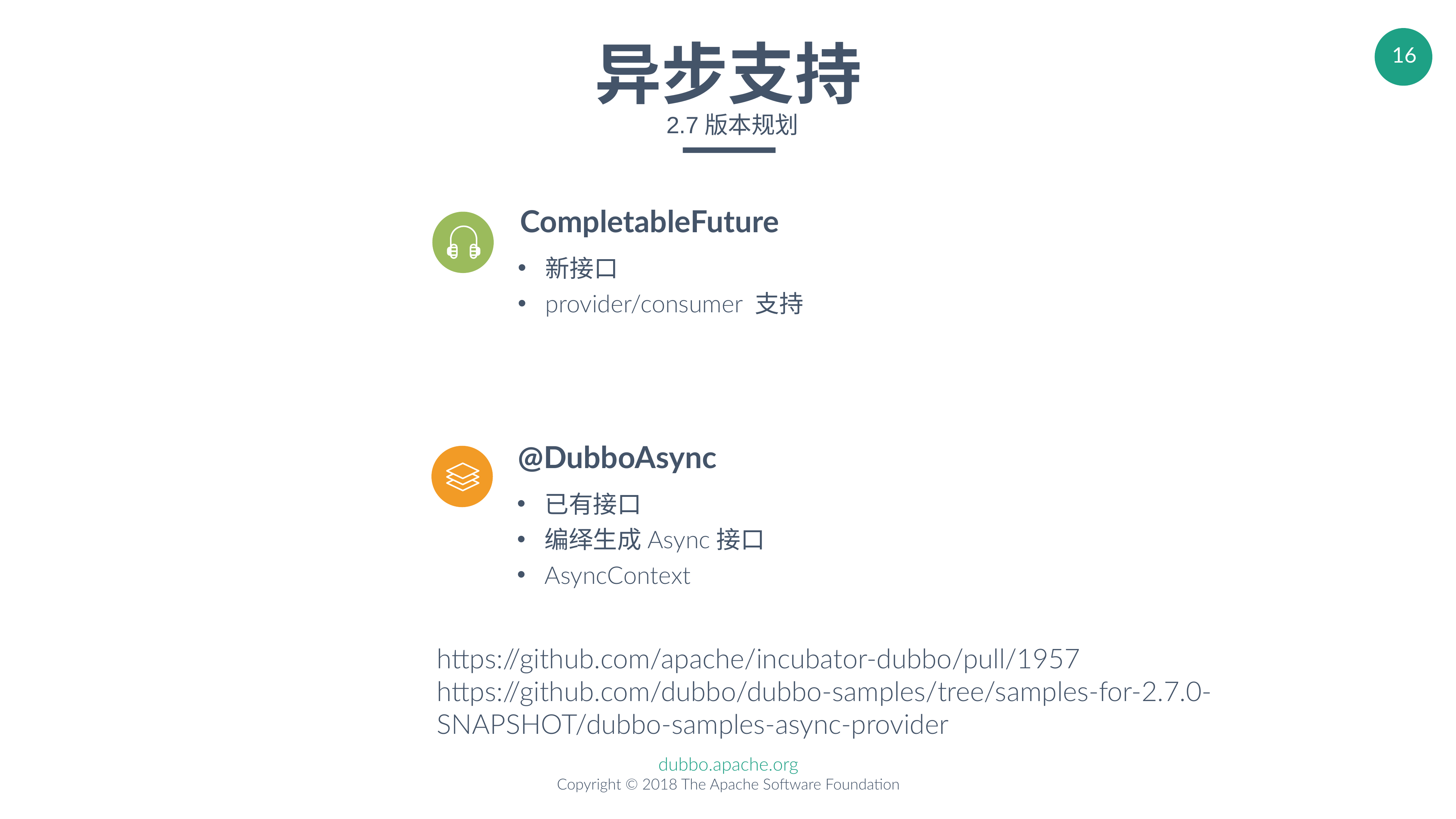

异步支持
 2.7版本规划

CompletableFuture

新接口
provider/consumer 支持
@DubboAsync

已有接口
编绎生成Async接口
AsyncContext
https://github.com/apache/incubator-dubbo/pull/1957
https://github.com/dubbo/dubbo-samples/tree/samples-for-2.7.0-SNAPSHOT/dubbo-samples-async-provider